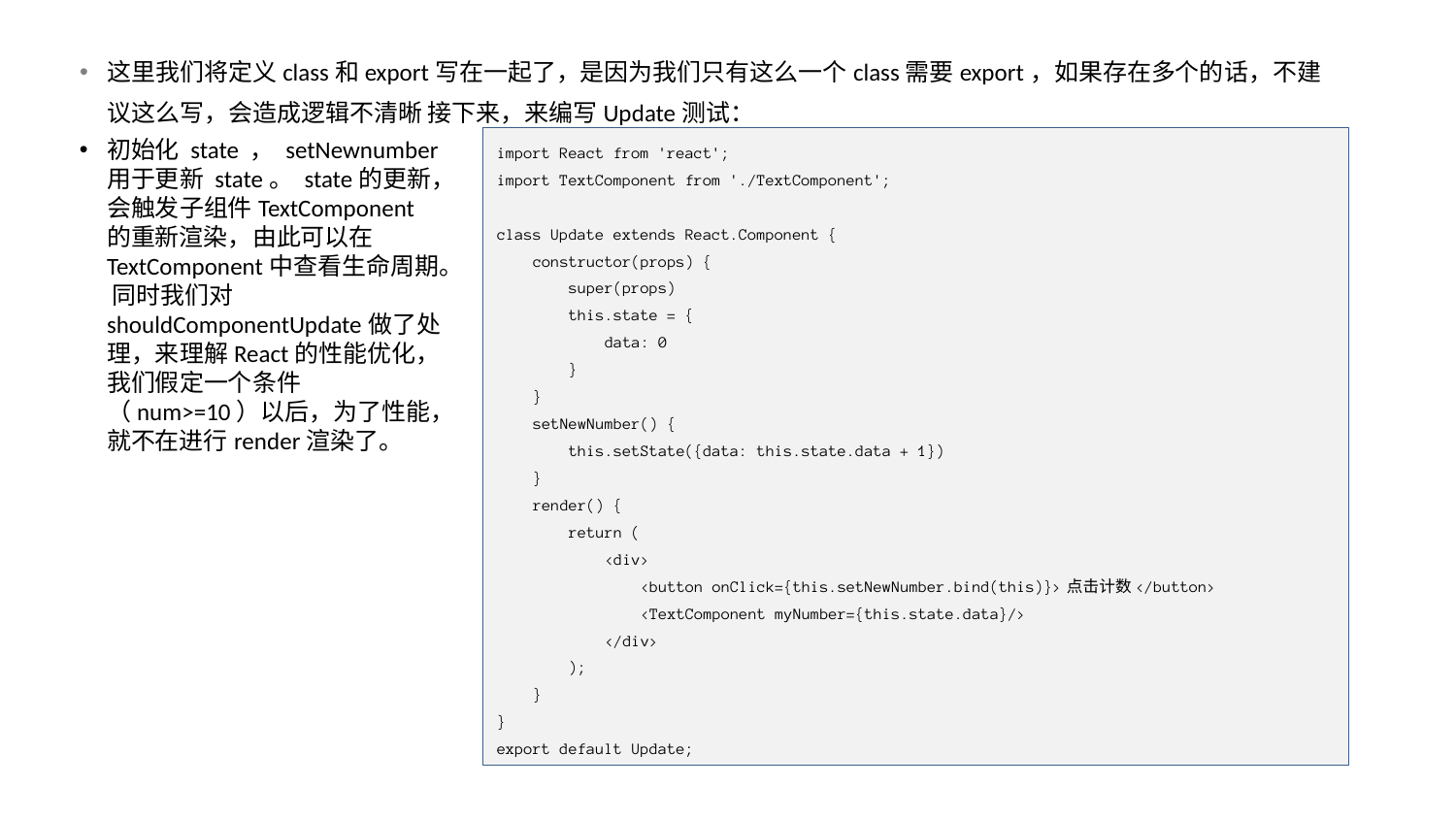

这里我们将定义class和export写在一起了，是因为我们只有这么一个class需要export，如果存在多个的话，不建议这么写，会造成逻辑不清晰 接下来，来编写Update测试：
初始化 state ， setNewnumber 用于更新 state。 state的更新，会触发子组件TextComponent的重新渲染，由此可以在TextComponent中查看生命周期。 同时我们对shouldComponentUpdate做了处理，来理解React的性能优化，我们假定一个条件（num>=10）以后，为了性能，就不在进行render渲染了。
import React from 'react';
import TextComponent from './TextComponent';

class Update extends React.Component {
    constructor(props) {
        super(props)
        this.state = {
            data: 0
        }
    }
    setNewNumber() {
        this.setState({data: this.state.data + 1})
    }
    render() {
        return (
            <div>
                <button onClick={this.setNewNumber.bind(this)}>点击计数</button>
                <TextComponent myNumber={this.state.data}/>
            </div>
        );
    }
}
export default Update;